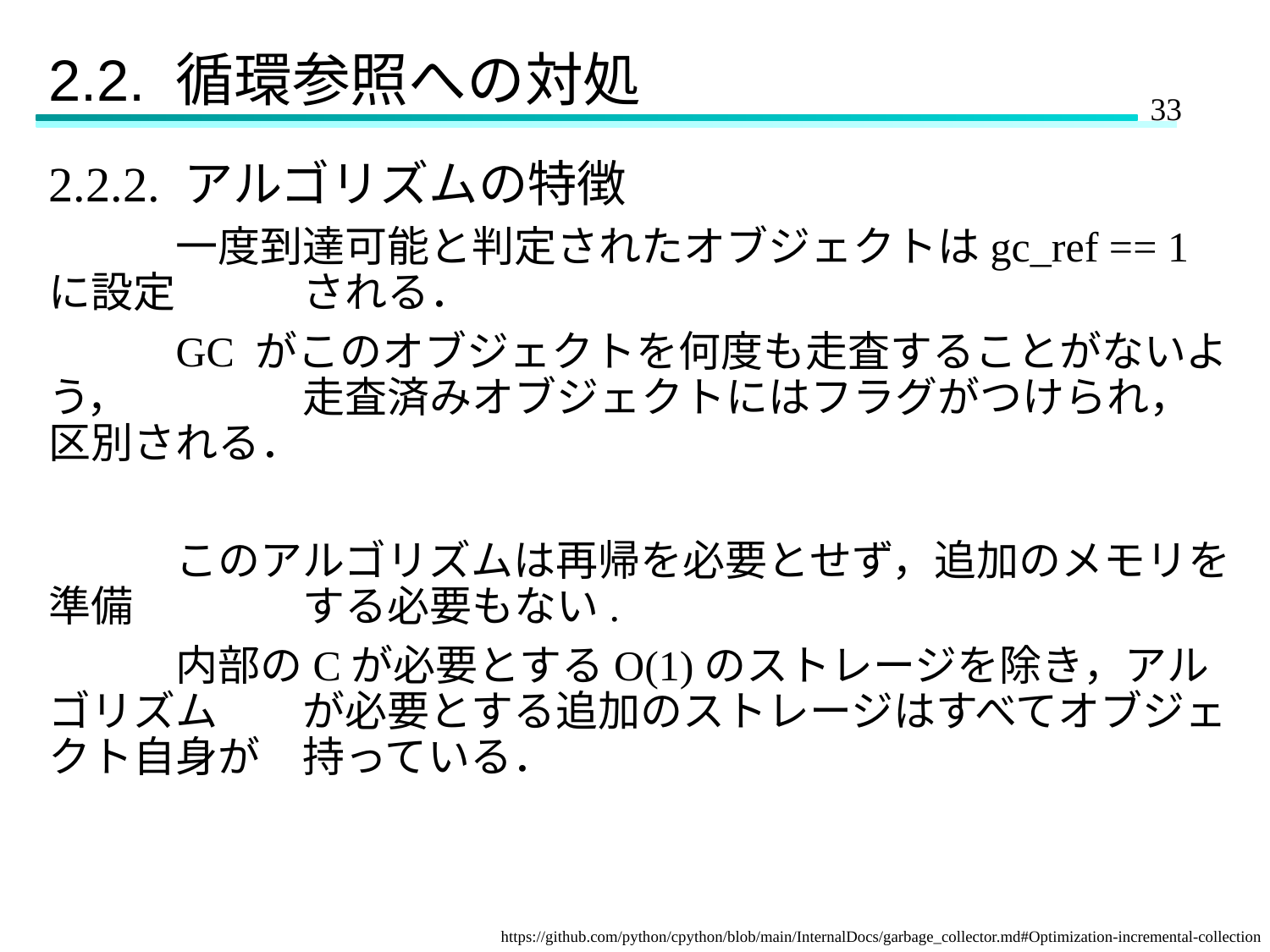

# 2.2. 循環参照への対処
2.2.2. アルゴリズムの特徴
	一度到達可能と判定されたオブジェクトはgc_ref == 1 に設定	される．
	GC がこのオブジェクトを何度も走査することがないよう，　　	走査済みオブジェクトにはフラグがつけられ，区別される．

	このアルゴリズムは再帰を必要とせず，追加のメモリを準備　	する必要もない.
	内部のCが必要とするO(1)のストレージを除き，アルゴリズム	が必要とする追加のストレージはすべてオブジェクト自身が	持っている．

https://github.com/python/cpython/blob/main/InternalDocs/garbage_collector.md#Optimization-incremental-collection